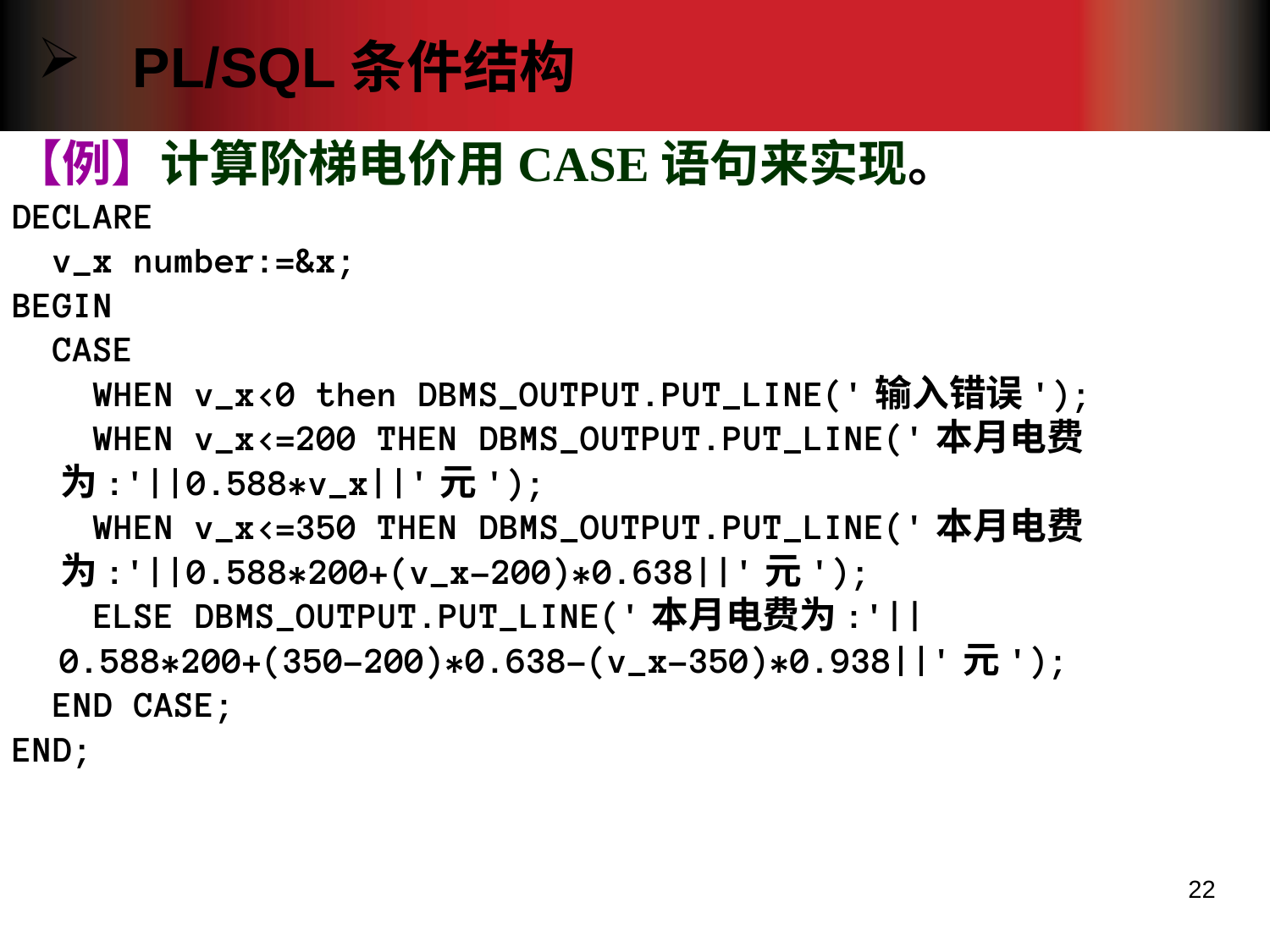

# PL/SQL条件结构
【例】计算阶梯电价用CASE语句来实现。
DECLARE
  v_x number:=&x;
BEGIN
  CASE
    WHEN v_x<0 then DBMS_OUTPUT.PUT_LINE('输入错误');
    WHEN v_x<=200 THEN DBMS_OUTPUT.PUT_LINE('本月电费为:'||0.588*v_x||'元');
    WHEN v_x<=350 THEN DBMS_OUTPUT.PUT_LINE('本月电费为:'||0.588*200+(v_x-200)*0.638||'元');
    ELSE DBMS_OUTPUT.PUT_LINE('本月电费为:'||0.588*200+(350-200)*0.638-(v_x-350)*0.938||'元');
  END CASE;
END;
22